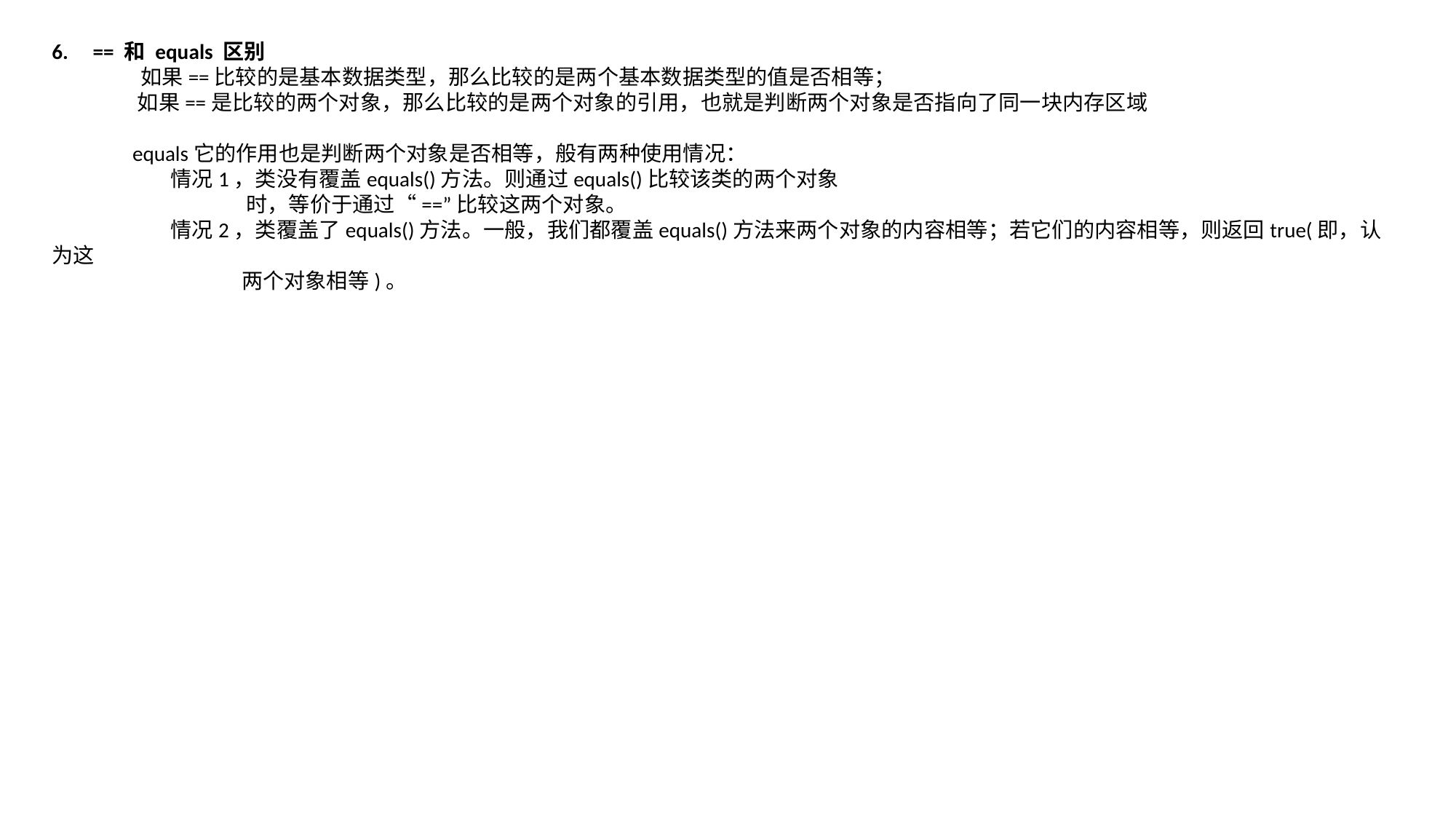

== 和 equals 区别
                 如果==比较的是基本数据类型，那么比较的是两个基本数据类型的值是否相等；
                 如果==是比较的两个对象，那么比较的是两个对象的引用，也就是判断两个对象是否指向了同一块内存区域

                 equals它的作用也是判断两个对象是否相等，般有两种使用情况：
                        情况1，类没有覆盖equals()方法。则通过equals()比较该类的两个对象
                                        时，等价于通过“==”比较这两个对象。
                        情况2，类覆盖了equals()方法。一般，我们都覆盖equals()方法来两个对象的内容相等；若它们的内容相等，则返回true(即，认为这
                                       两个对象相等)。